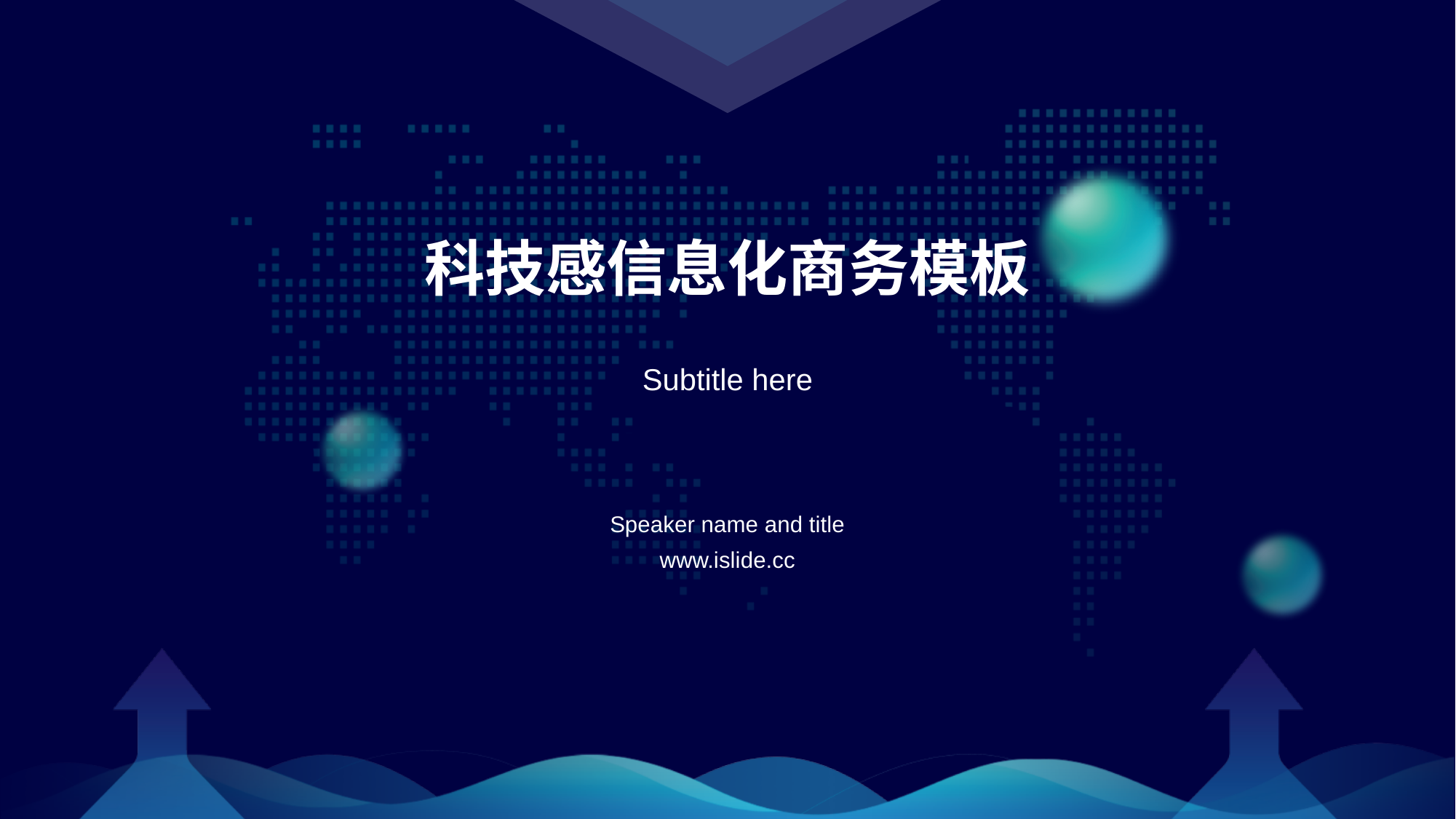

# 科技感信息化商务模板
Subtitle here
Speaker name and title
www.islide.cc